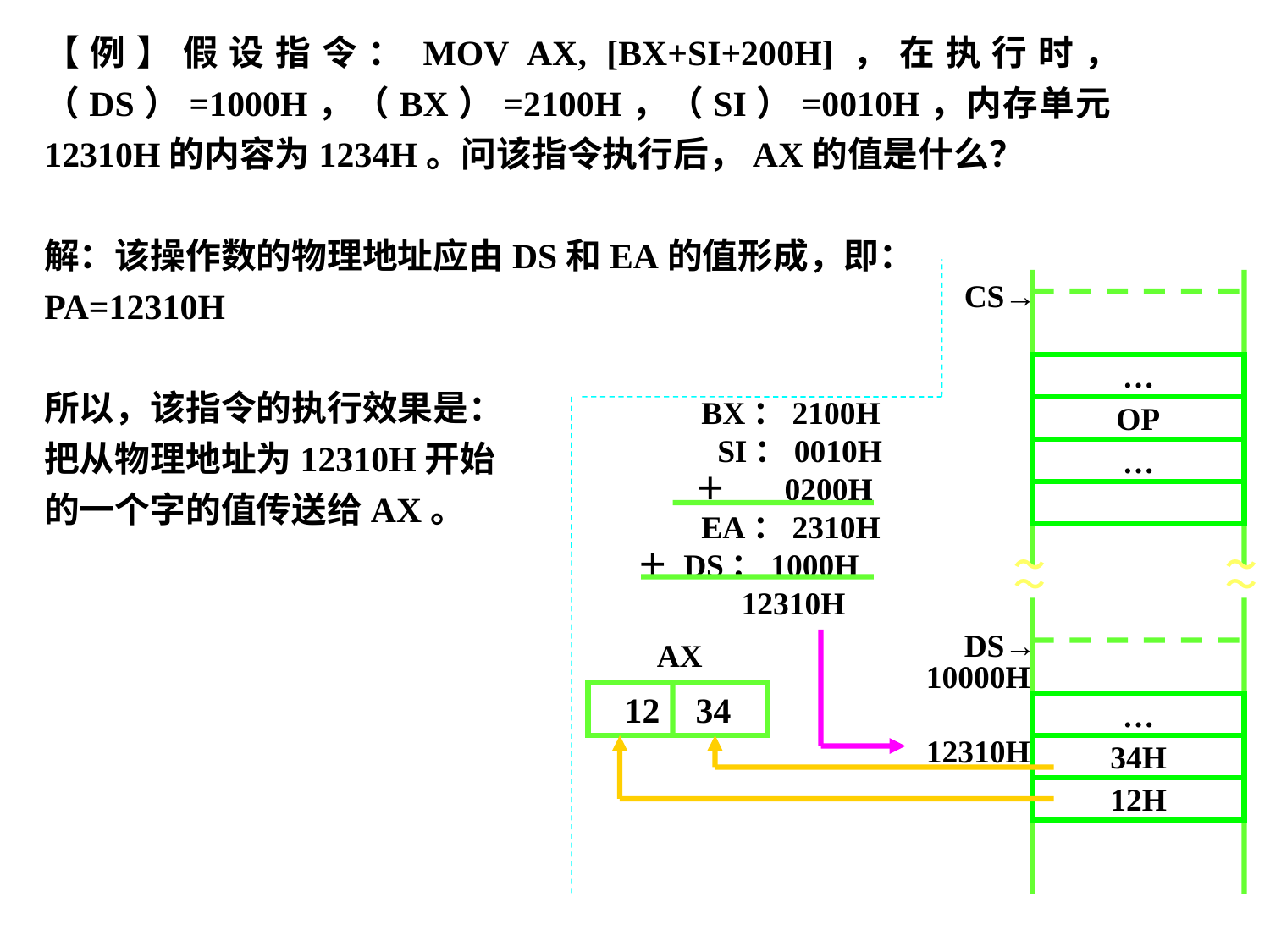

【例】假设指令：MOV AX, [BX+SI+200H]，在执行时，（DS）=1000H，（BX）=2100H，（SI）=0010H，内存单元12310H的内容为1234H。问该指令执行后，AX的值是什么？

解：该操作数的物理地址应由DS和EA的值形成，即：
PA=12310H

所以，该指令的执行效果是：
把从物理地址为12310H开始
的一个字的值传送给AX。

           CS→

…
        BX：2100H
          SI：0010H
       ＋       0200H
        EA：2310H
＋ DS：1000H
             12310H

OP
…

～
～
～
～

           DS→
       AX

 10000H
12    34

…
 12310H

34H

12H